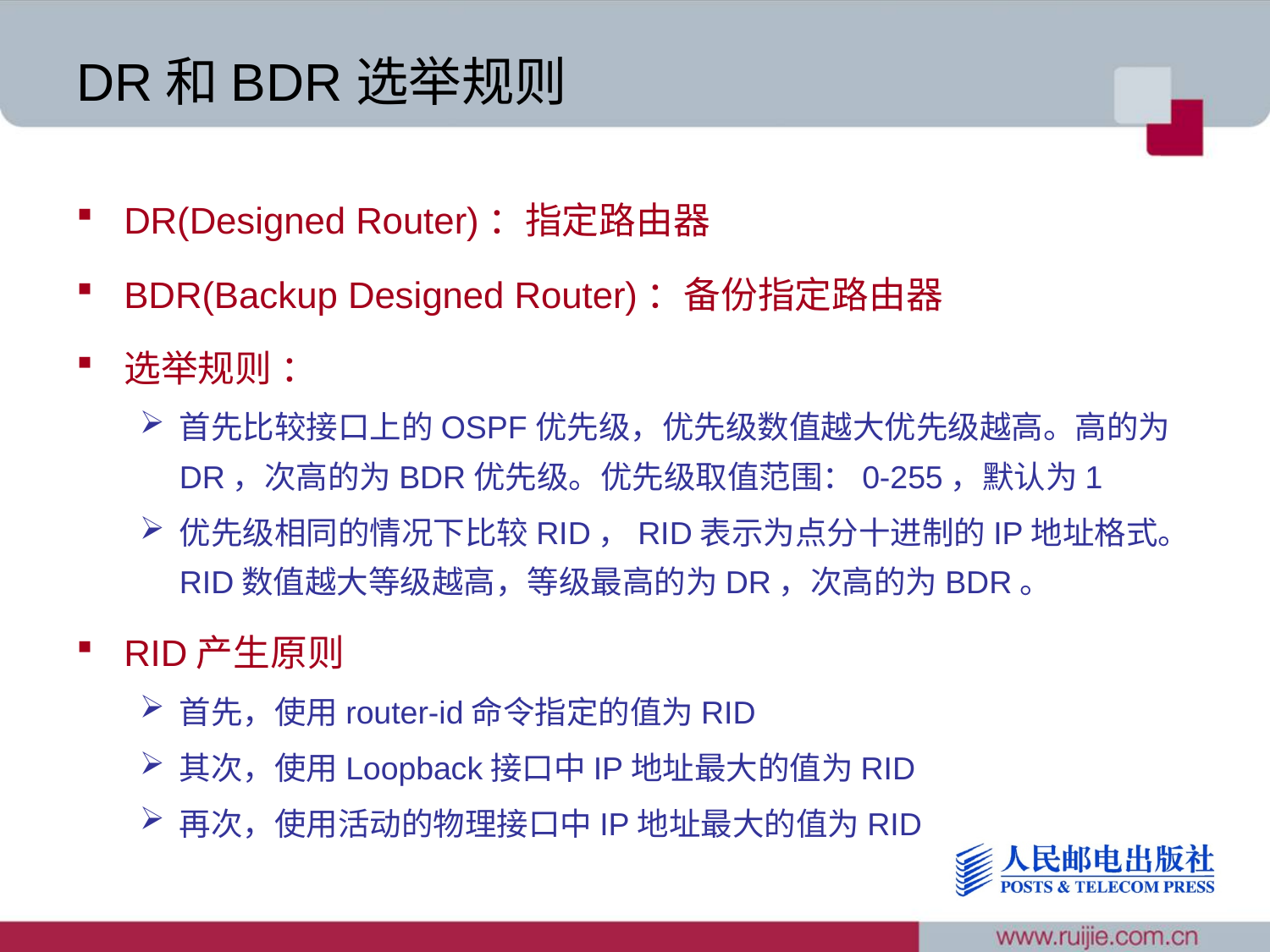

# DR和BDR选举规则
DR(Designed Router)：指定路由器
BDR(Backup Designed Router)：备份指定路由器
选举规则 ：
首先比较接口上的OSPF优先级，优先级数值越大优先级越高。高的为DR，次高的为BDR优先级。优先级取值范围：0-255，默认为1
优先级相同的情况下比较RID，RID表示为点分十进制的IP地址格式。RID数值越大等级越高，等级最高的为DR，次高的为BDR。
RID产生原则
首先，使用router-id命令指定的值为RID
其次，使用Loopback接口中IP地址最大的值为RID
再次，使用活动的物理接口中IP地址最大的值为RID